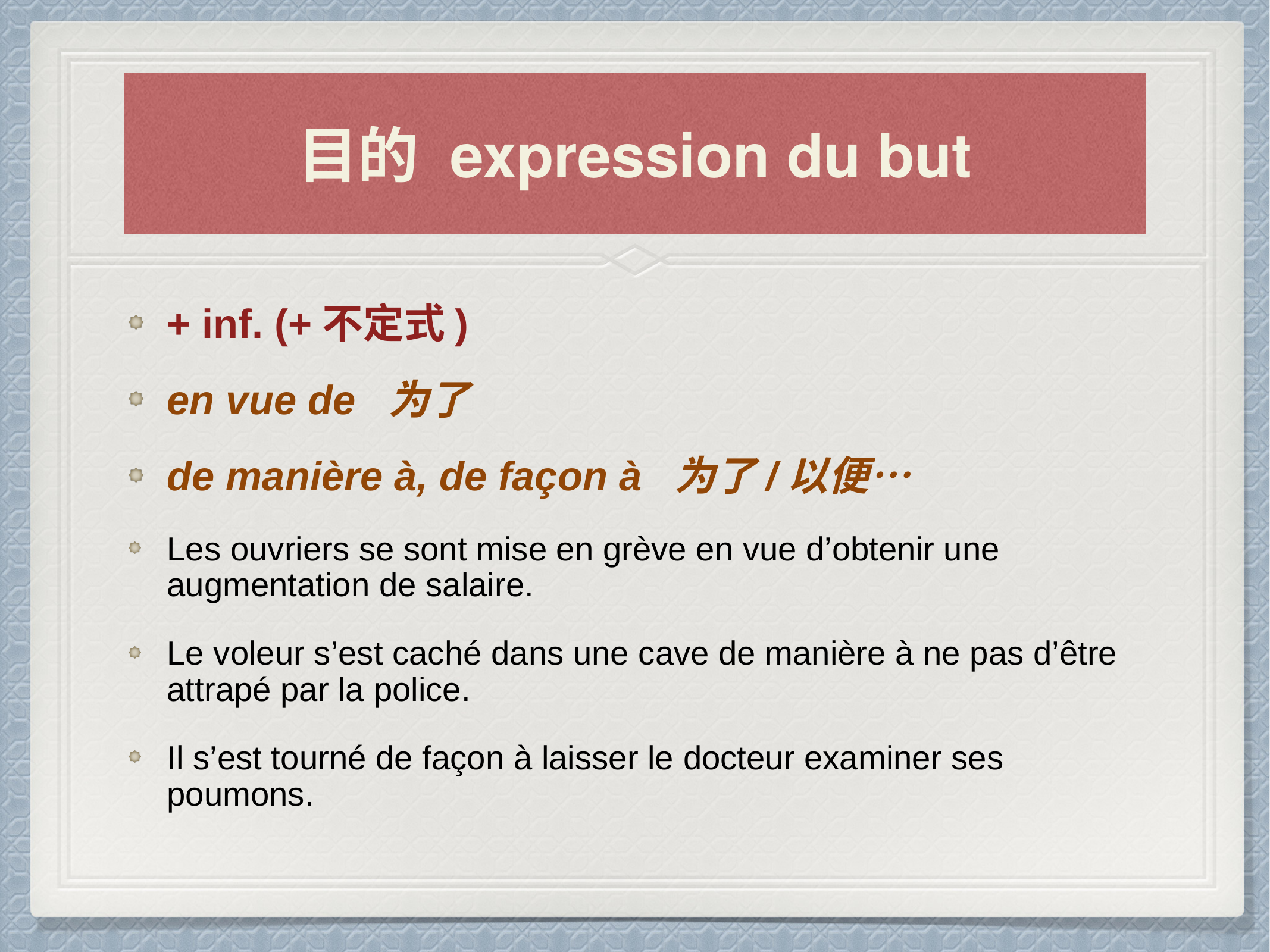

#
目的 expression du but
+ inf. (+不定式)
en vue de  为了
de manière à, de façon à  为了/以便…
Les ouvriers se sont mise en grève en vue d’obtenir une augmentation de salaire.
Le voleur s’est caché dans une cave de manière à ne pas d’être attrapé par la police.
Il s’est tourné de façon à laisser le docteur examiner ses poumons.